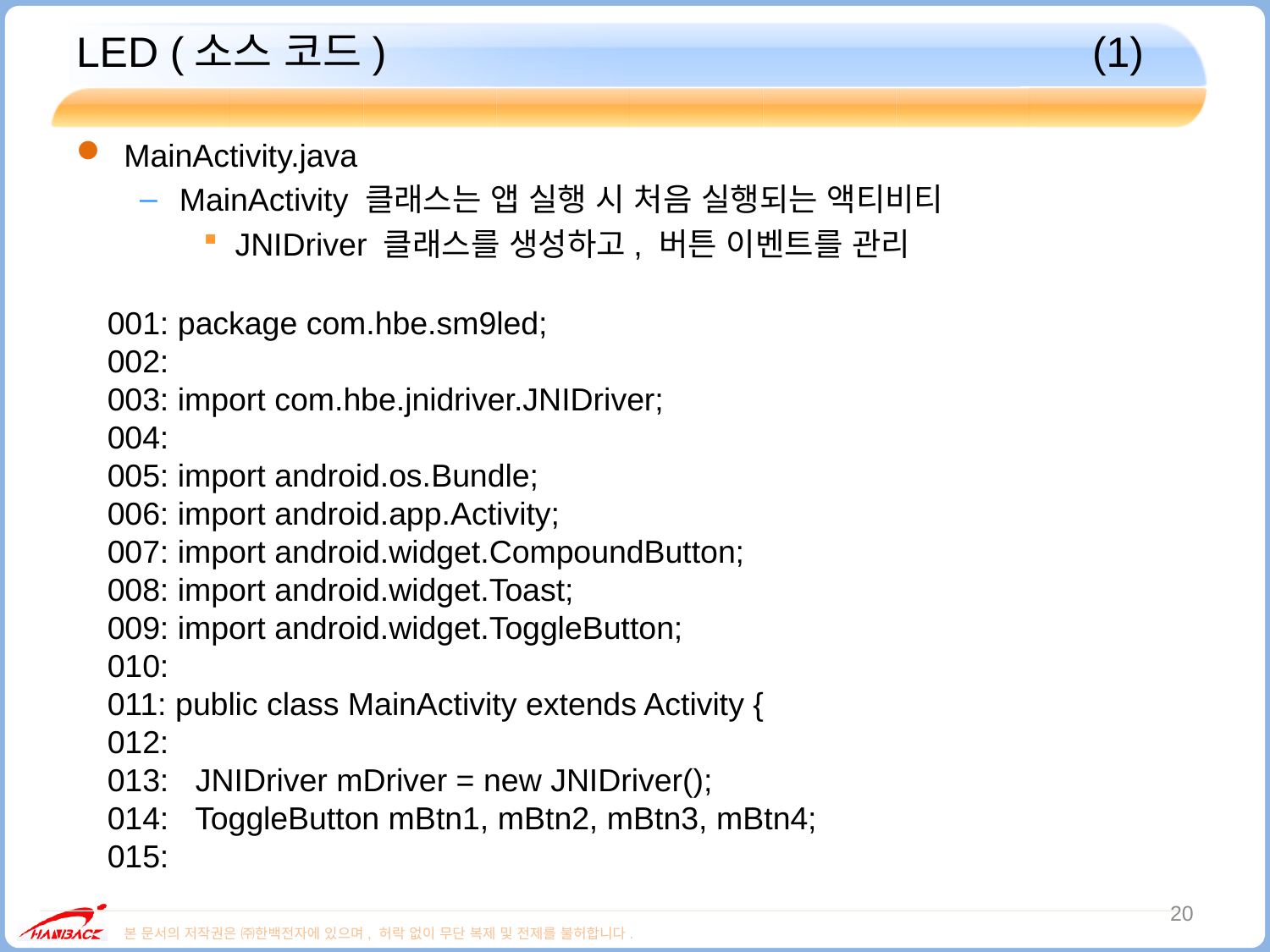

# LED (소스 코드)						(1)
MainActivity.java
MainActivity 클래스는 앱 실행 시 처음 실행되는 액티비티
JNIDriver 클래스를 생성하고, 버튼 이벤트를 관리
001: package com.hbe.sm9led;
002:
003: import com.hbe.jnidriver.JNIDriver;
004:
005: import android.os.Bundle;
006: import android.app.Activity;
007: import android.widget.CompoundButton;
008: import android.widget.Toast;
009: import android.widget.ToggleButton;
010:
011: public class MainActivity extends Activity {
012:
013:   JNIDriver mDriver = new JNIDriver();
014:   ToggleButton mBtn1, mBtn2, mBtn3, mBtn4;
015:
20